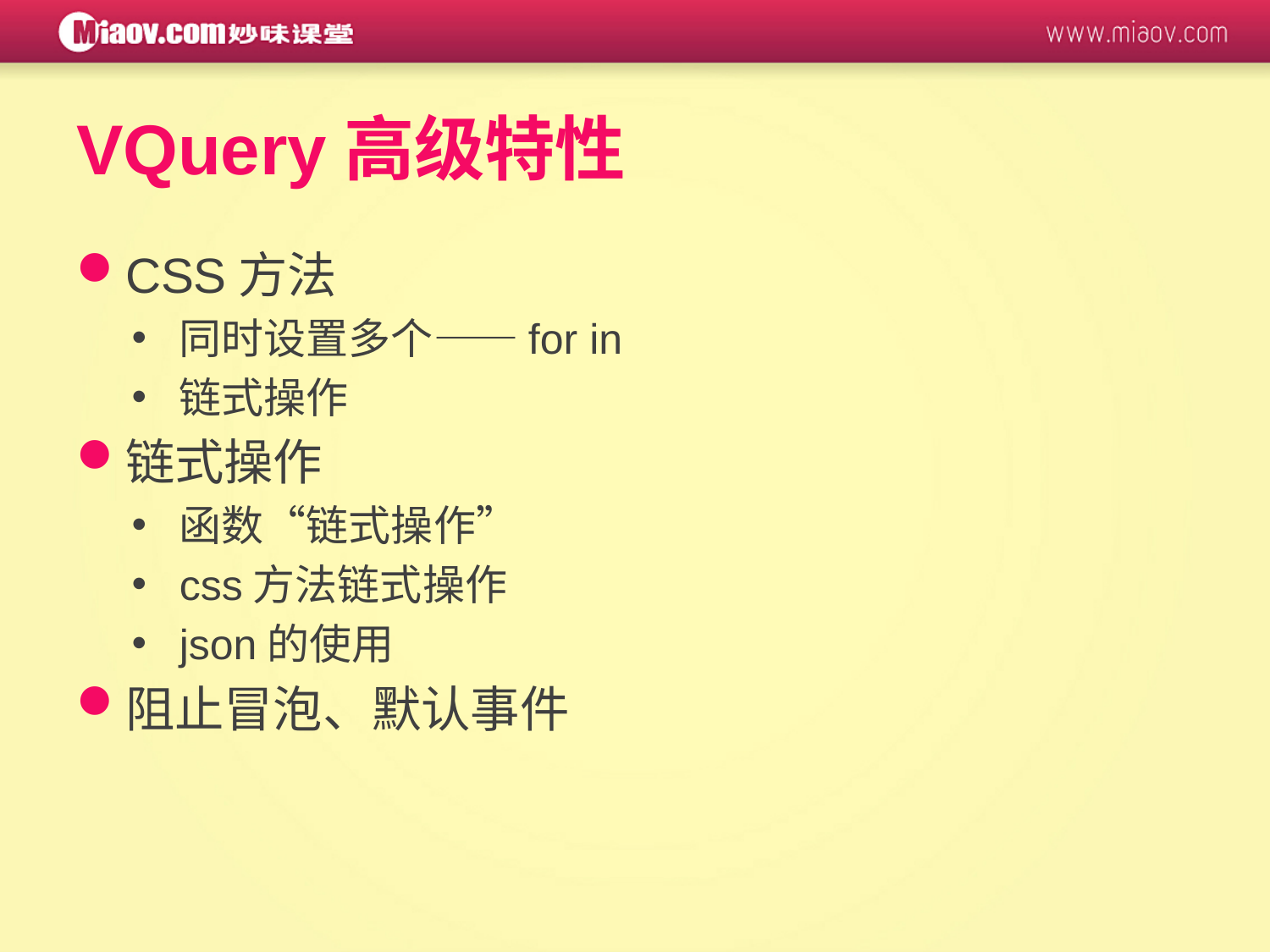

# VQuery高级特性
CSS方法
同时设置多个——for in
链式操作
链式操作
函数“链式操作”
css方法链式操作
json的使用
阻止冒泡、默认事件